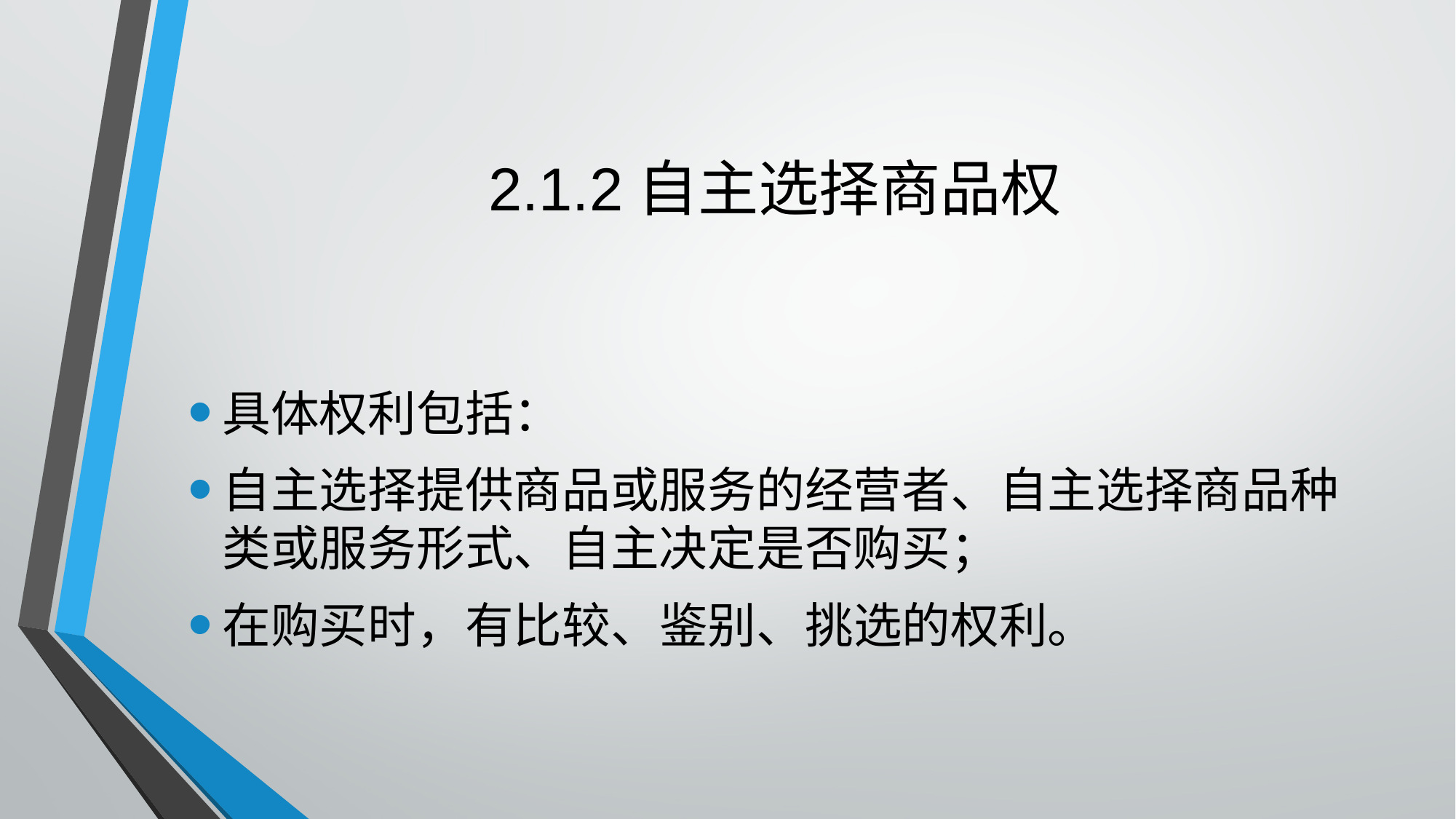

# 2.1.2自主选择商品权
具体权利包括：
自主选择提供商品或服务的经营者、自主选择商品种类或服务形式、自主决定是否购买；
在购买时，有比较、鉴别、挑选的权利。